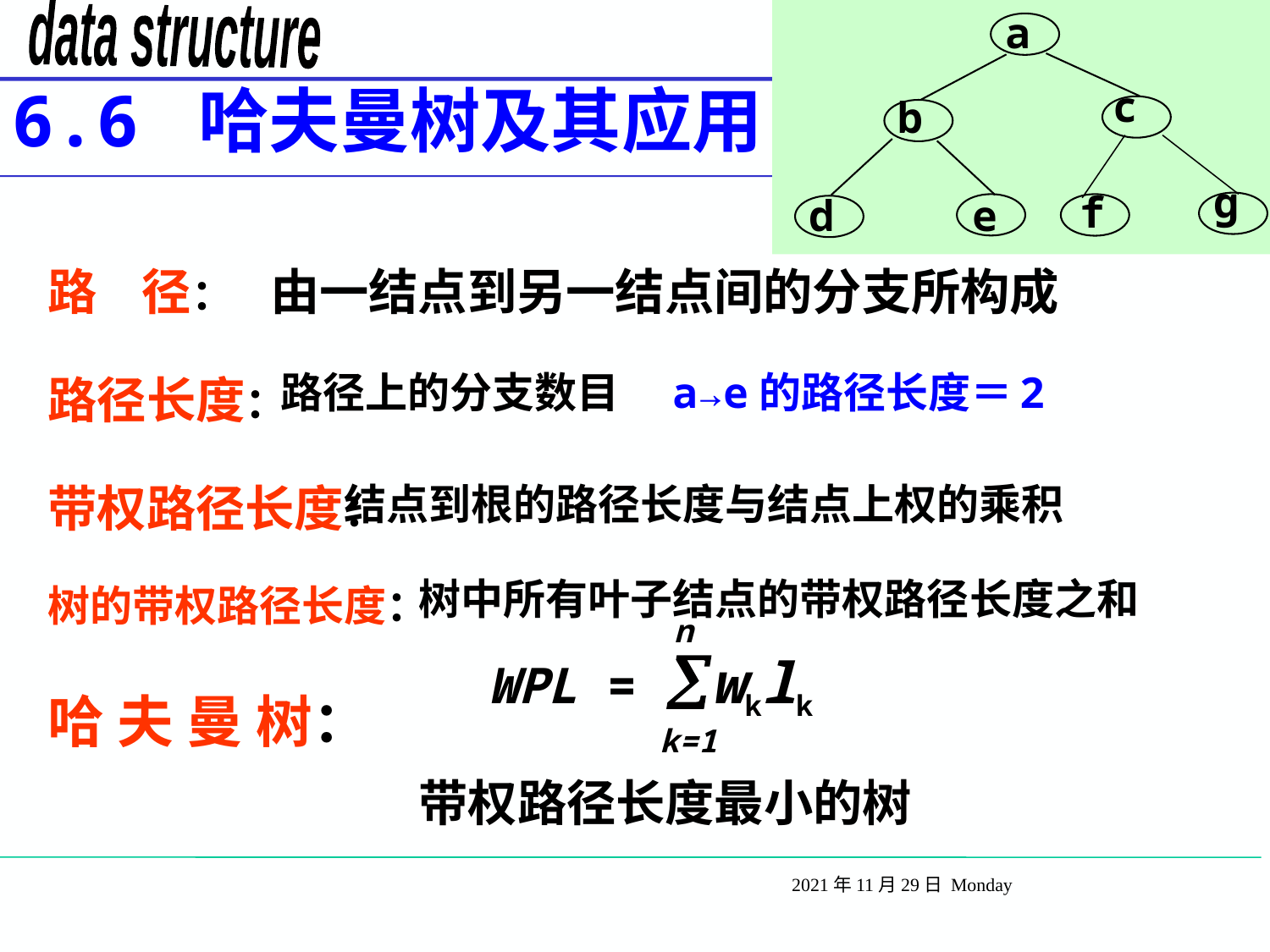

a

e
d

c
b
g
f
6.6 哈夫曼树及其应用

路    径：
路径长度：
带权路径长度：
树的带权路径长度：
哈 夫 曼 树：
由一结点到另一结点间的分支所构成
路径上的分支数目
a→e的路径长度＝
2
结点到根的路径长度与结点上权的乘积
树中所有叶子结点的带权路径长度之和
n
WPL = ∑wklk
k=1
带权路径长度最小的树

                    2021年11月29日 Monday